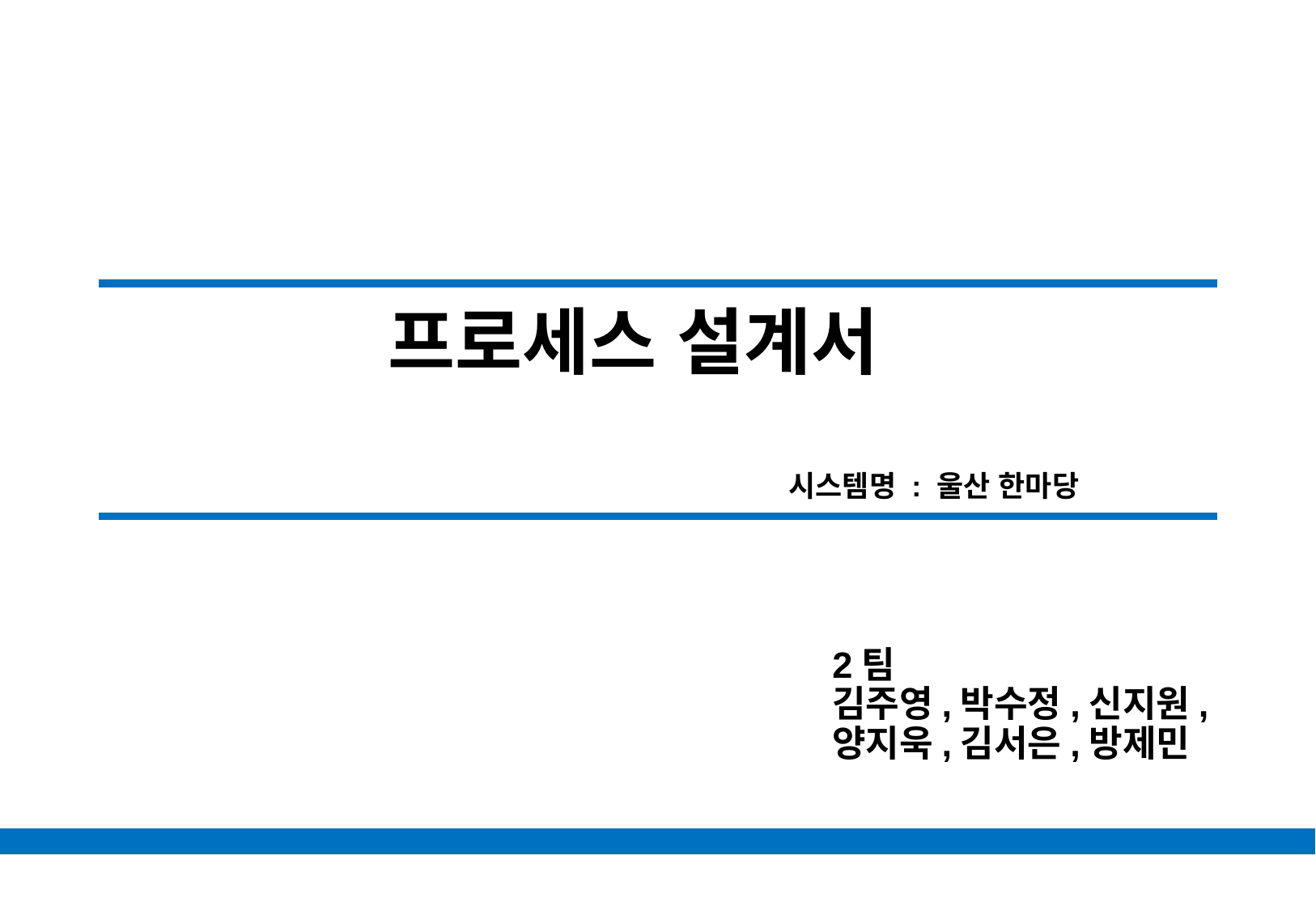

# 프로세스 설계서
시스템명 : 울산 한마당
2팀
김주영,박수정,신지원,
양지욱,김서은,방제민